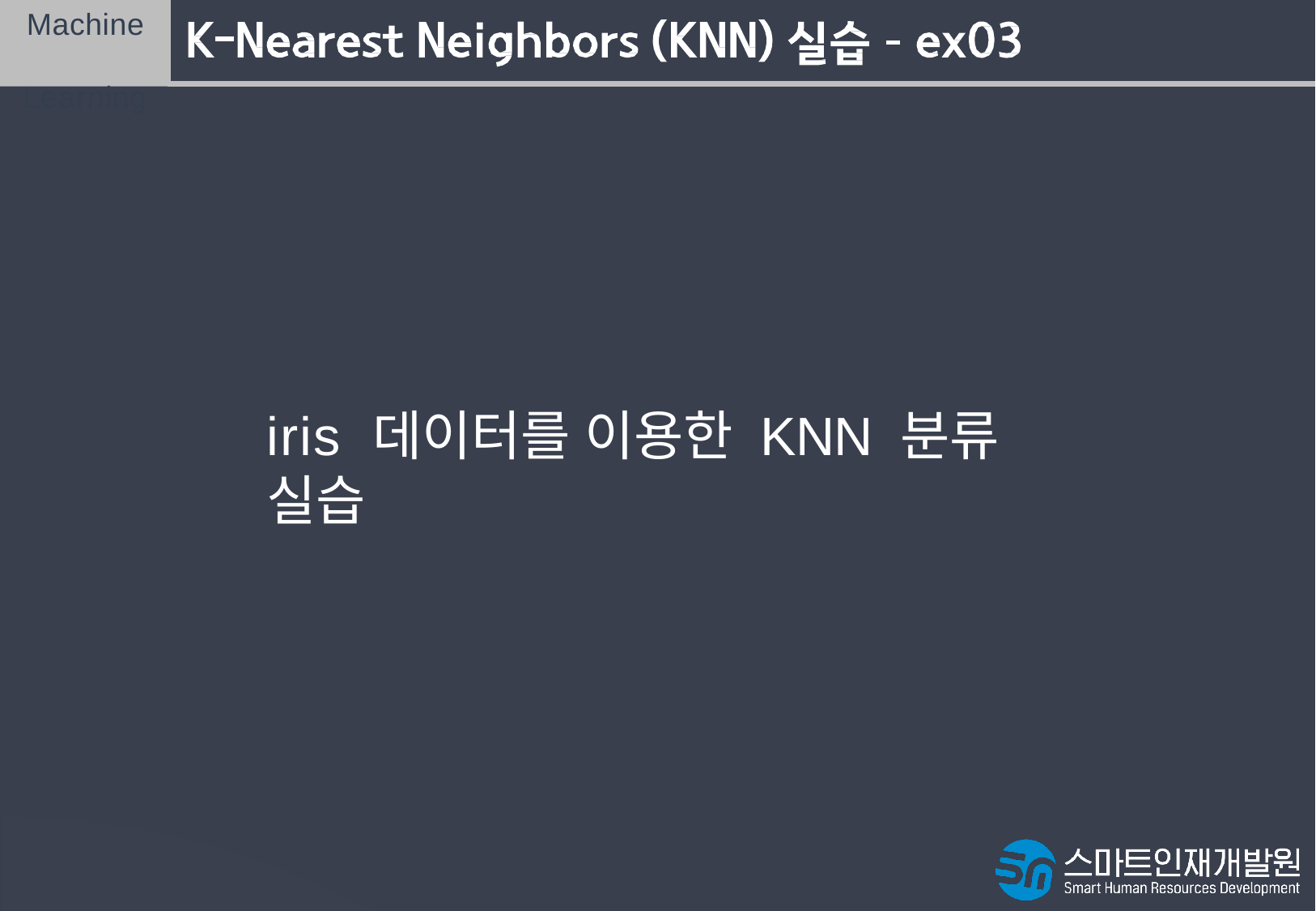

Machine  Learning

iris 데이터를 이용한 KNN 분류 실습